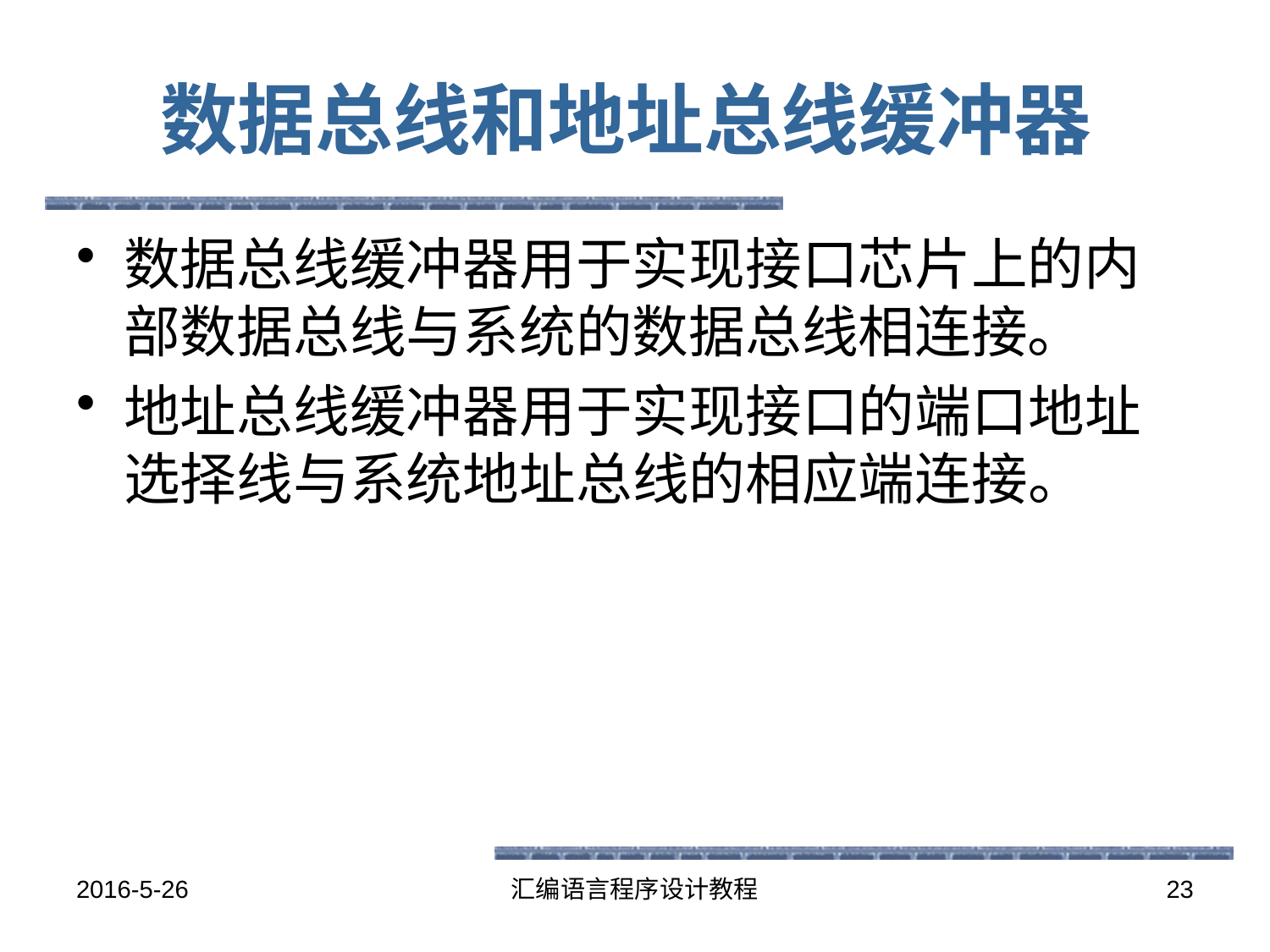

# 数据总线和地址总线缓冲器
数据总线缓冲器用于实现接口芯片上的内部数据总线与系统的数据总线相连接。
地址总线缓冲器用于实现接口的端口地址选择线与系统地址总线的相应端连接。
2016-5-26
汇编语言程序设计教程
23